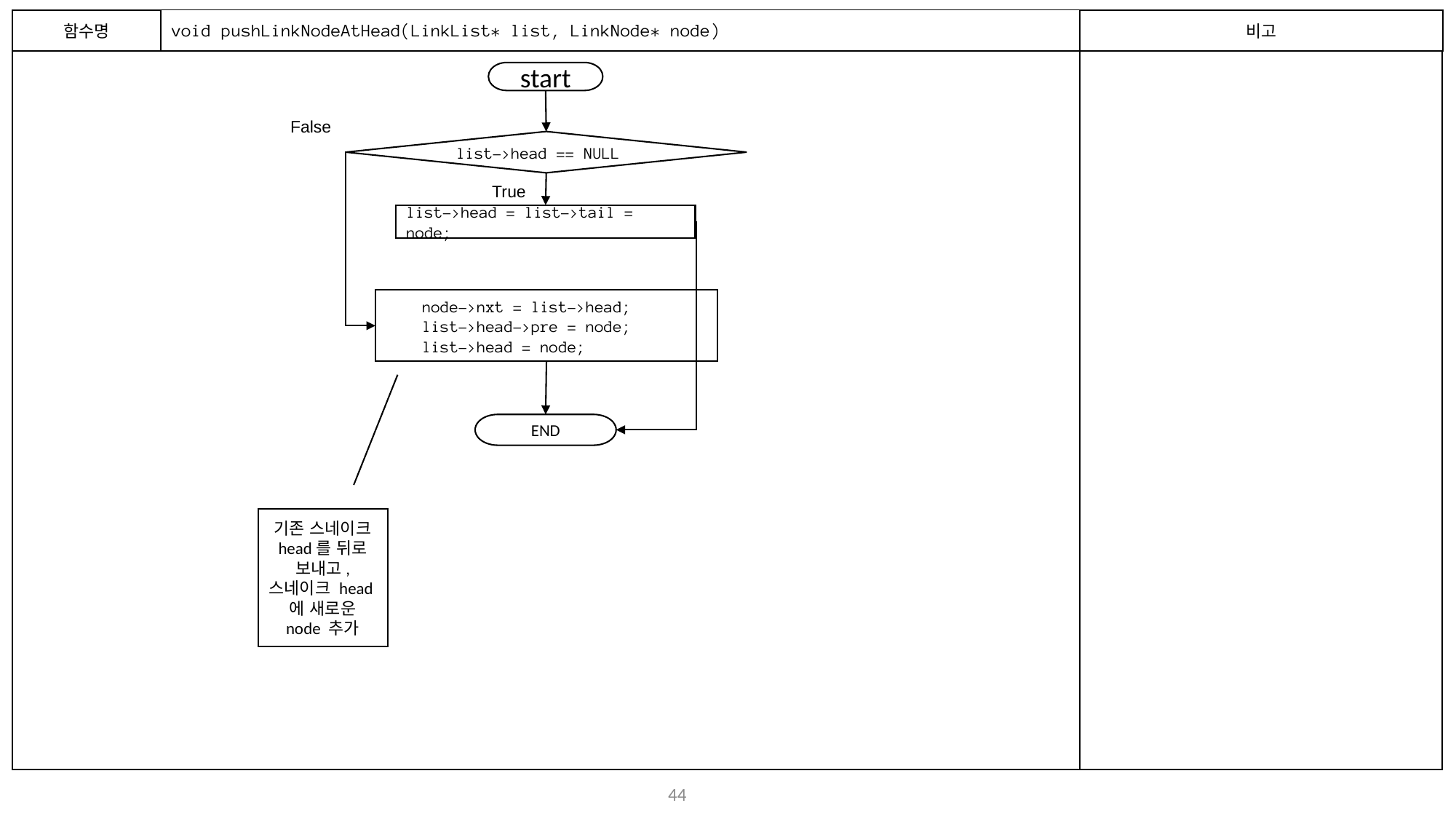

함수명
# void pushLinkNodeAtHead(LinkList* list, LinkNode* node)
비고

start
False
list->head == NULL
True
list->head = list->tail = node;
    node->nxt = list->head;
    list->head->pre = node;
    list->head = node;
END
기존 스네이크 head를 뒤로 보내고, 스네이크 head에 새로운 node 추가
44